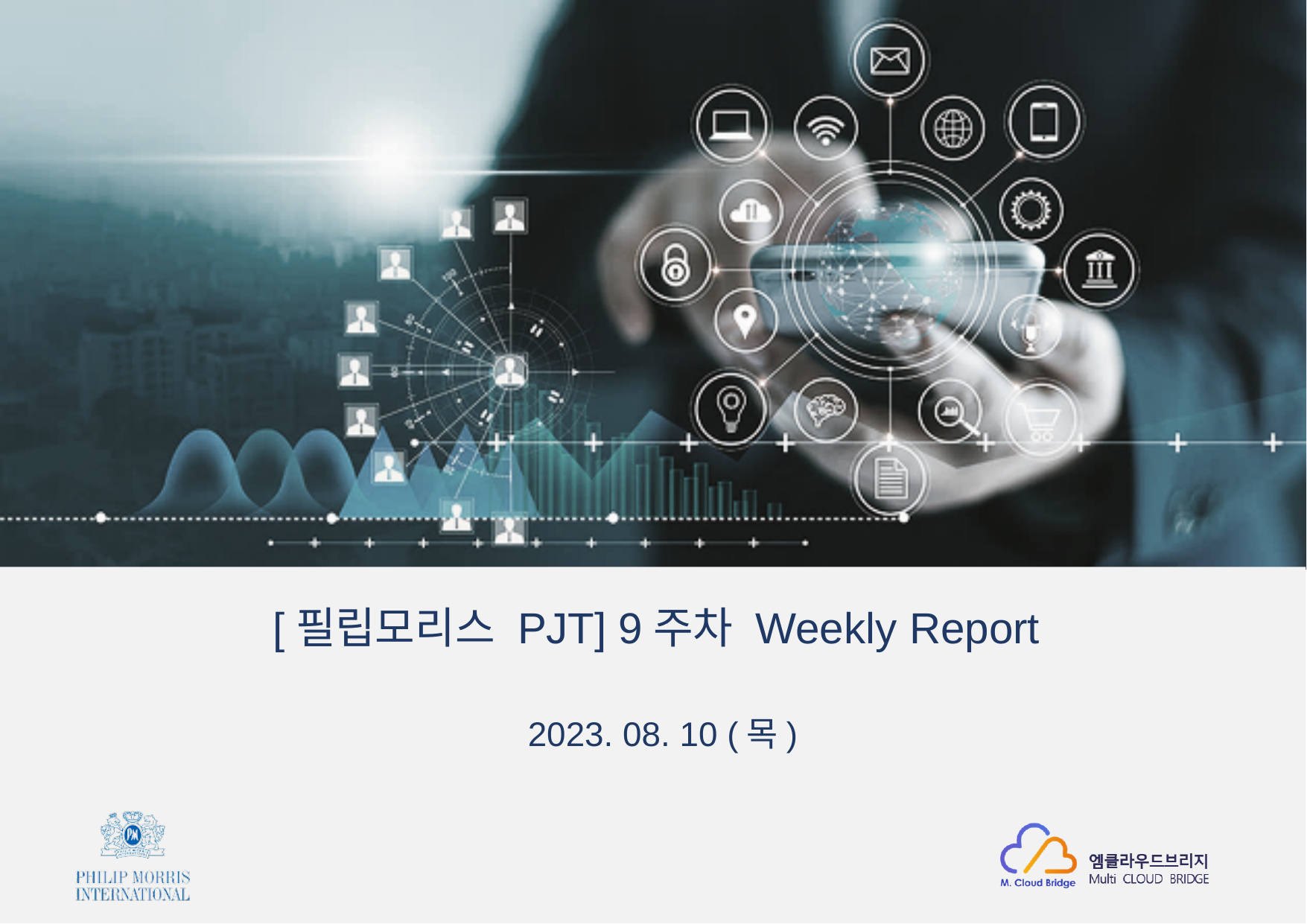

[필립모리스 PJT] 9주차 Weekly Report
2023. 08. 10 (목)